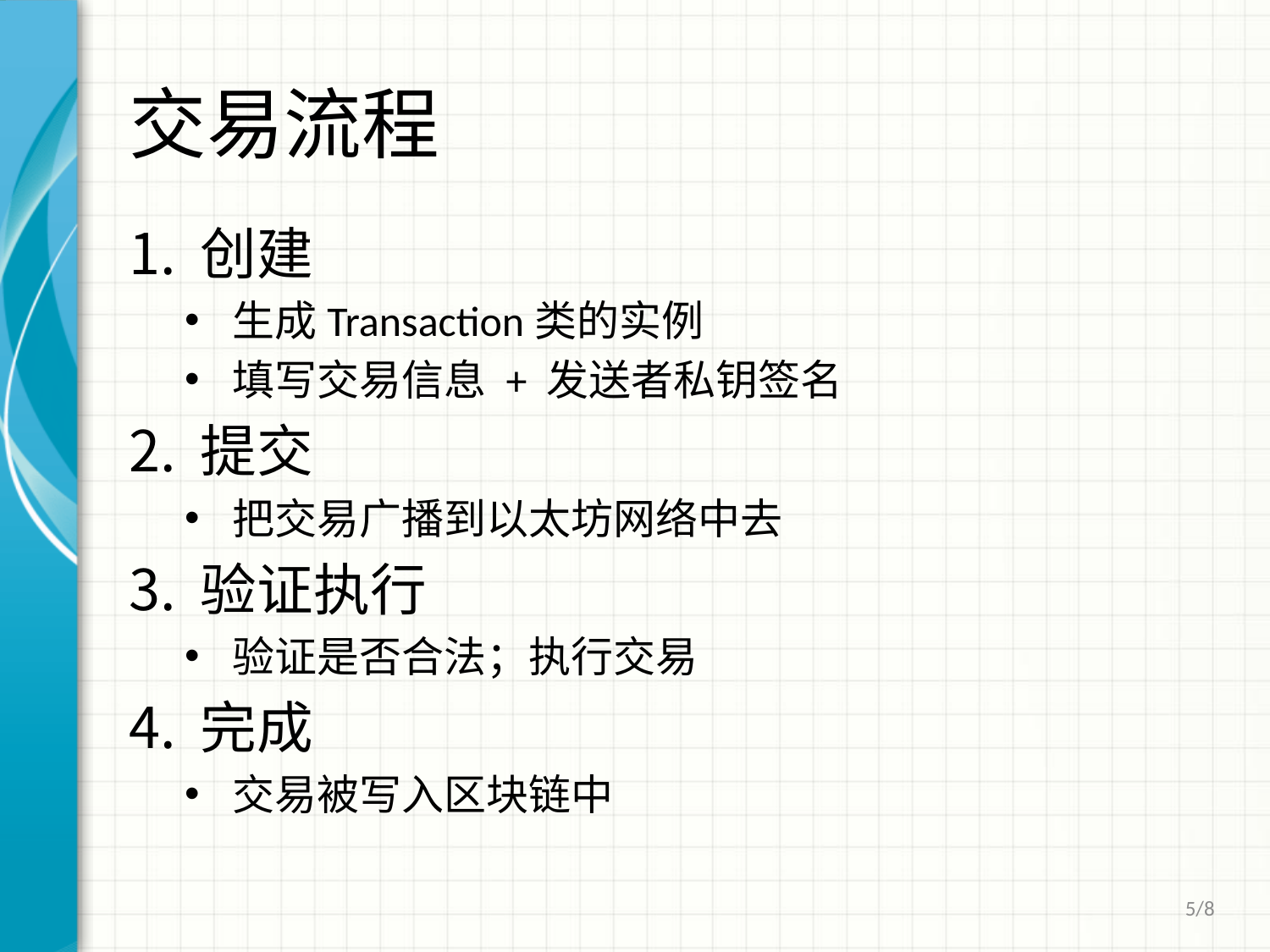

# 交易流程
创建
生成Transaction类的实例
填写交易信息 + 发送者私钥签名
提交
把交易广播到以太坊网络中去
验证执行
验证是否合法；执行交易
完成
交易被写入区块链中
5/8